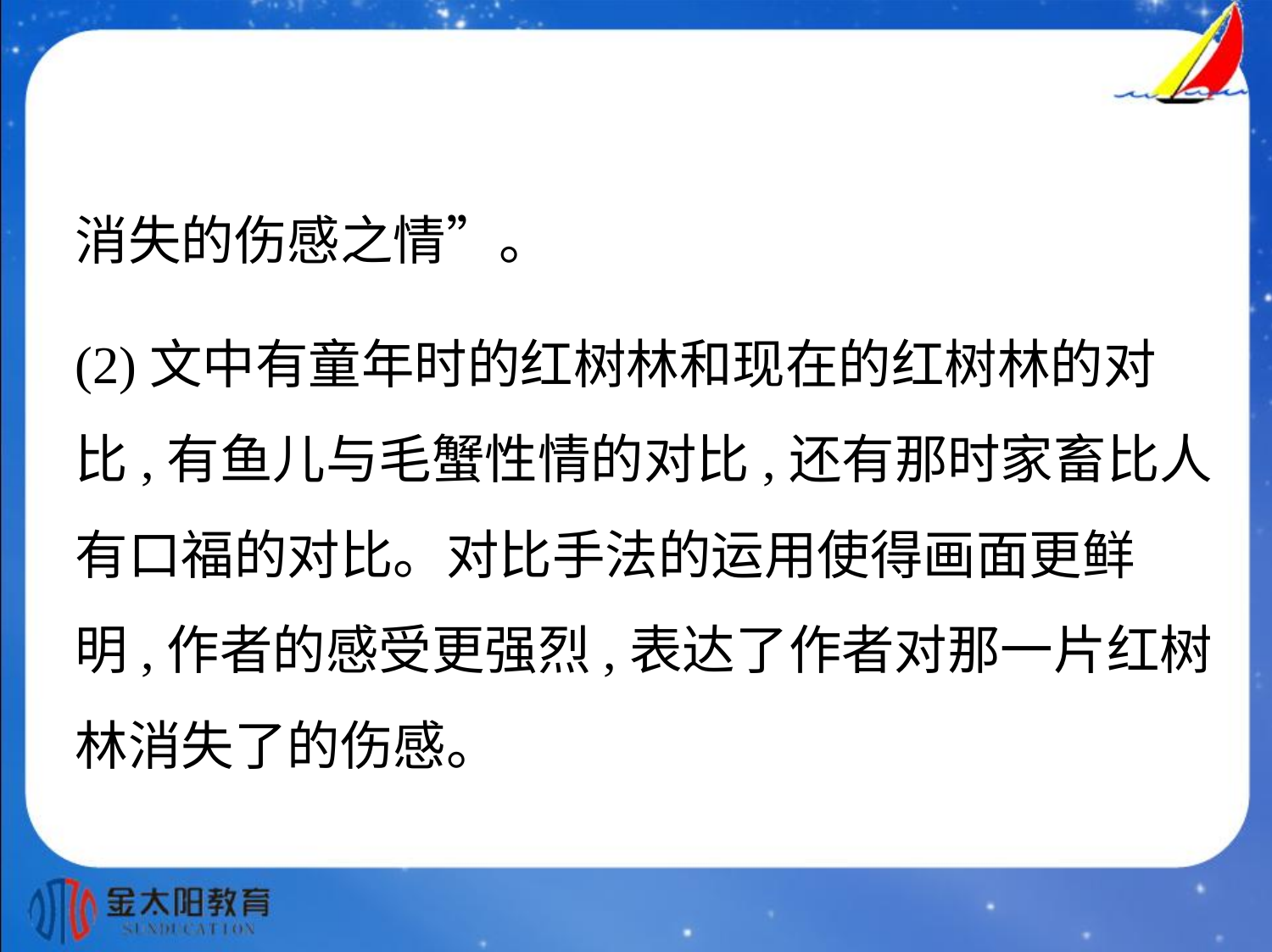

消失的伤感之情”。
(2)文中有童年时的红树林和现在的红树林的对
比,有鱼儿与毛蟹性情的对比,还有那时家畜比人
有口福的对比。对比手法的运用使得画面更鲜
明,作者的感受更强烈,表达了作者对那一片红树
林消失了的伤感。